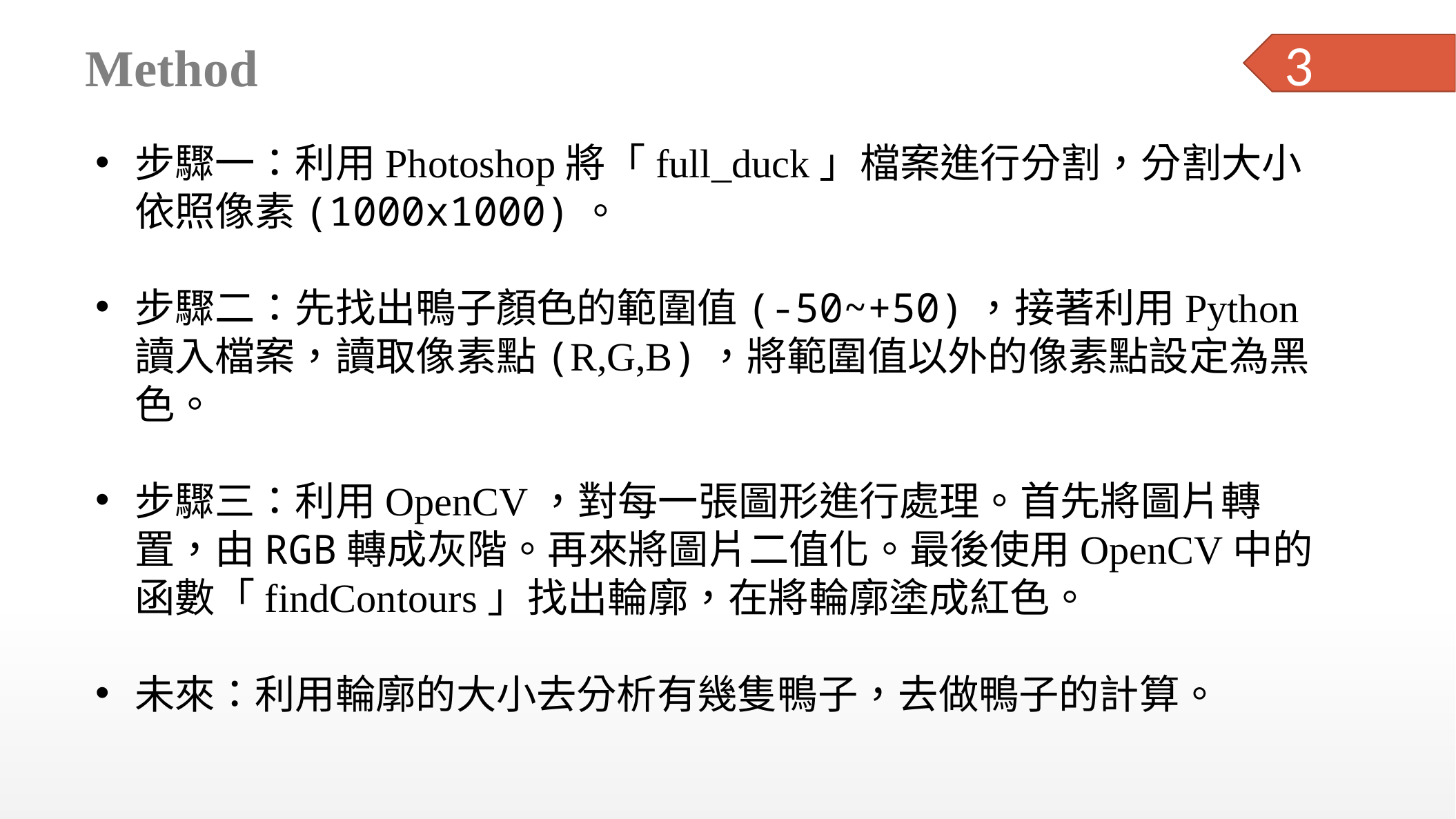

Method
3
步驟一：利用Photoshop將「full_duck」檔案進行分割，分割大小依照像素(1000x1000)。

步驟二：先找出鴨子顏色的範圍值(-50~+50)，接著利用Python讀入檔案，讀取像素點(R,G,B)，將範圍值以外的像素點設定為黑色。

步驟三：利用OpenCV，對每一張圖形進行處理。首先將圖片轉置，由RGB轉成灰階。再來將圖片二值化。最後使用OpenCV中的函數「findContours」找出輪廓，在將輪廓塗成紅色。

未來：利用輪廓的大小去分析有幾隻鴨子，去做鴨子的計算。